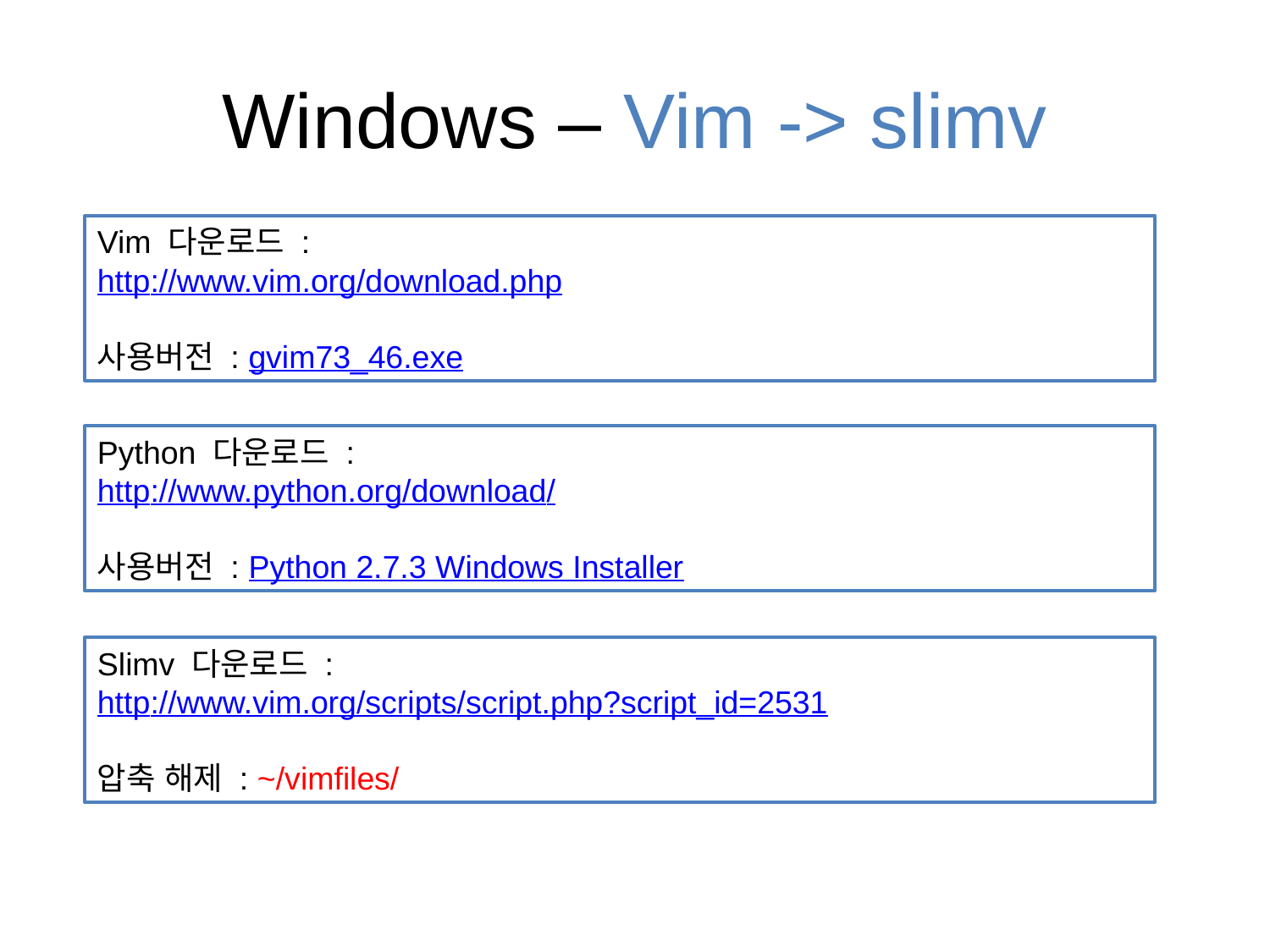

# Windows – Vim -> slimv
Vim 다운로드 :
http://www.vim.org/download.php

사용버전 : gvim73_46.exe
Python 다운로드 :
http://www.python.org/download/

사용버전 : Python 2.7.3 Windows Installer
Slimv 다운로드 :
http://www.vim.org/scripts/script.php?script_id=2531

압축 해제 : ~/vimfiles/